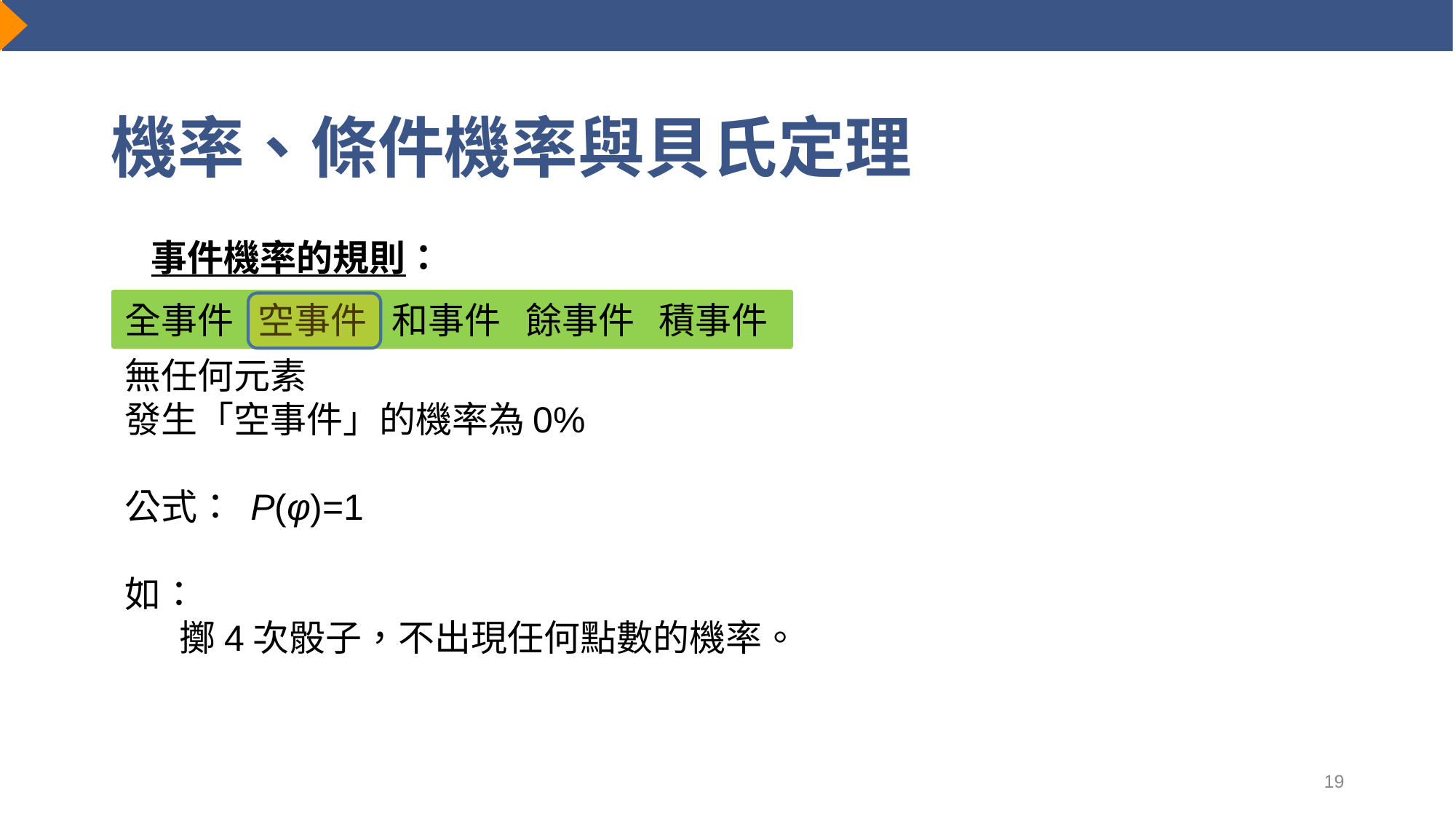

# 機率、條件機率與貝氏定理
事件機率的規則：
全事件   空事件   和事件   餘事件   積事件

無任何元素
發生「空事件」的機率為0%

公式： P(φ)=1

如：
擲4次骰子，不出現任何點數的機率。
19